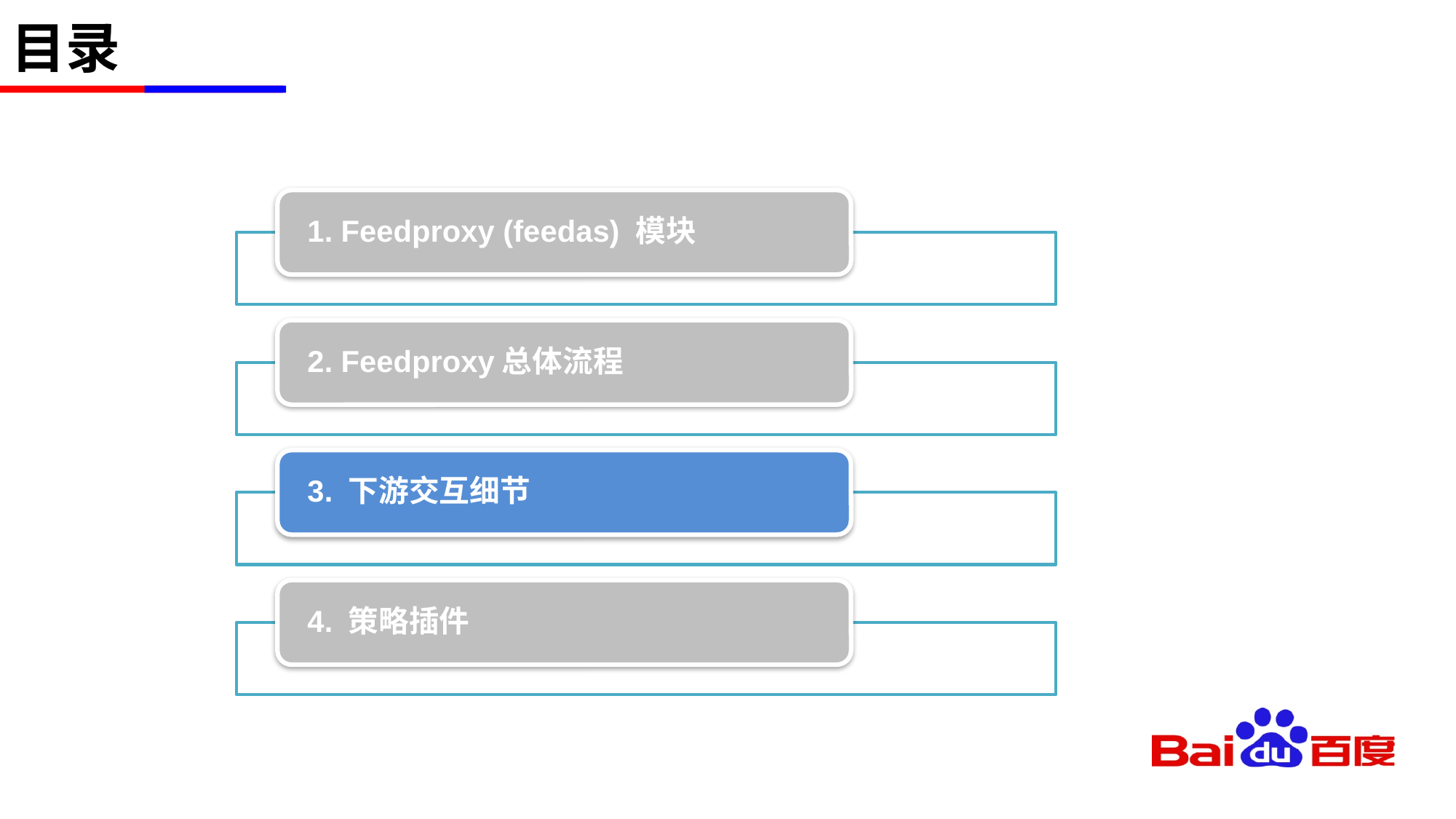

# 目录
1. Feedproxy (feedas) 模块
2. Feedproxy总体流程
3. 下游交互细节
4. 策略插件